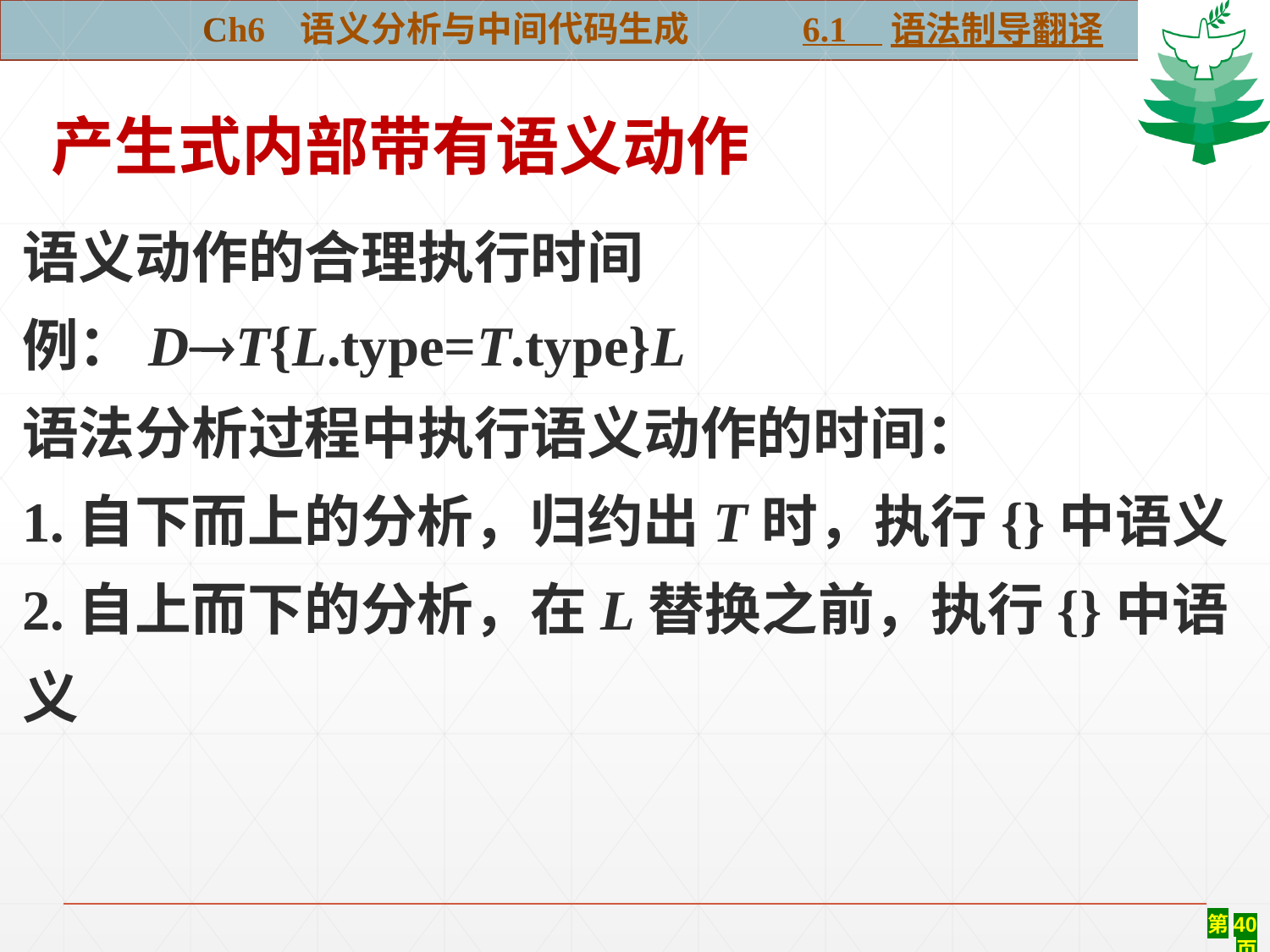

Ch6   语义分析与中间代码生成             6.1    语法制导翻译
产生式内部带有语义动作
语义动作的合理执行时间
例：D→T{L.type=T.type}L
语法分析过程中执行语义动作的时间：
1.自下而上的分析，归约出T时，执行{}中语义
2.自上而下的分析，在L替换之前，执行{}中语义